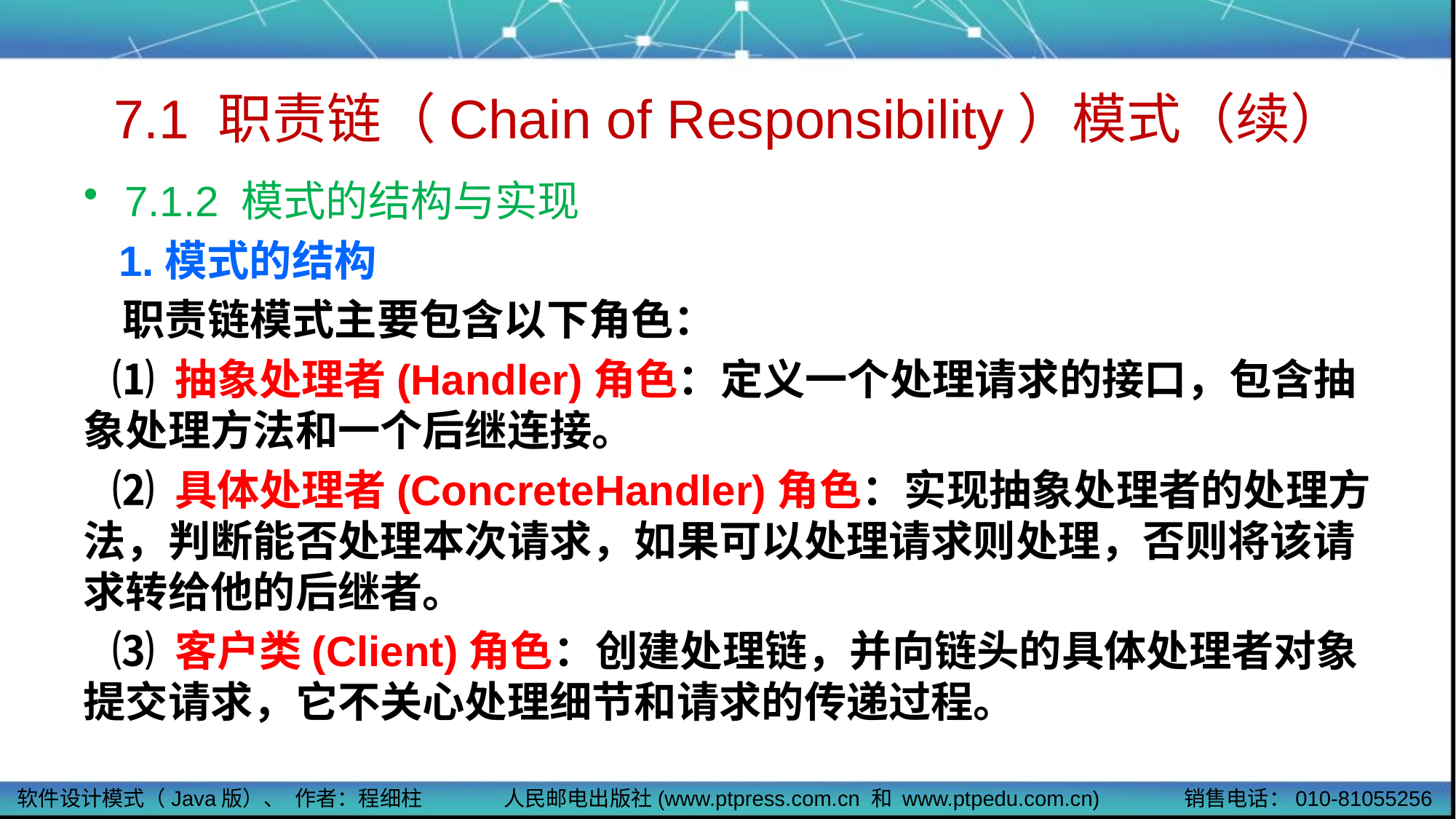

# 7.1 职责链（Chain of Responsibility）模式（续）
7.1.2 模式的结构与实现
   1.模式的结构
   职责链模式主要包含以下角色：
   ⑴ 抽象处理者(Handler)角色：定义一个处理请求的接口，包含抽象处理方法和一个后继连接。
   ⑵ 具体处理者(ConcreteHandler)角色：实现抽象处理者的处理方法，判断能否处理本次请求，如果可以处理请求则处理，否则将该请求转给他的后继者。
   ⑶ 客户类(Client)角色：创建处理链，并向链头的具体处理者对象提交请求，它不关心处理细节和请求的传递过程。
软件设计模式（Java版）、  作者：程细柱
人民邮电出版社(www.ptpress.com.cn 和 www.ptpedu.com.cn)
销售电话：010-81055256